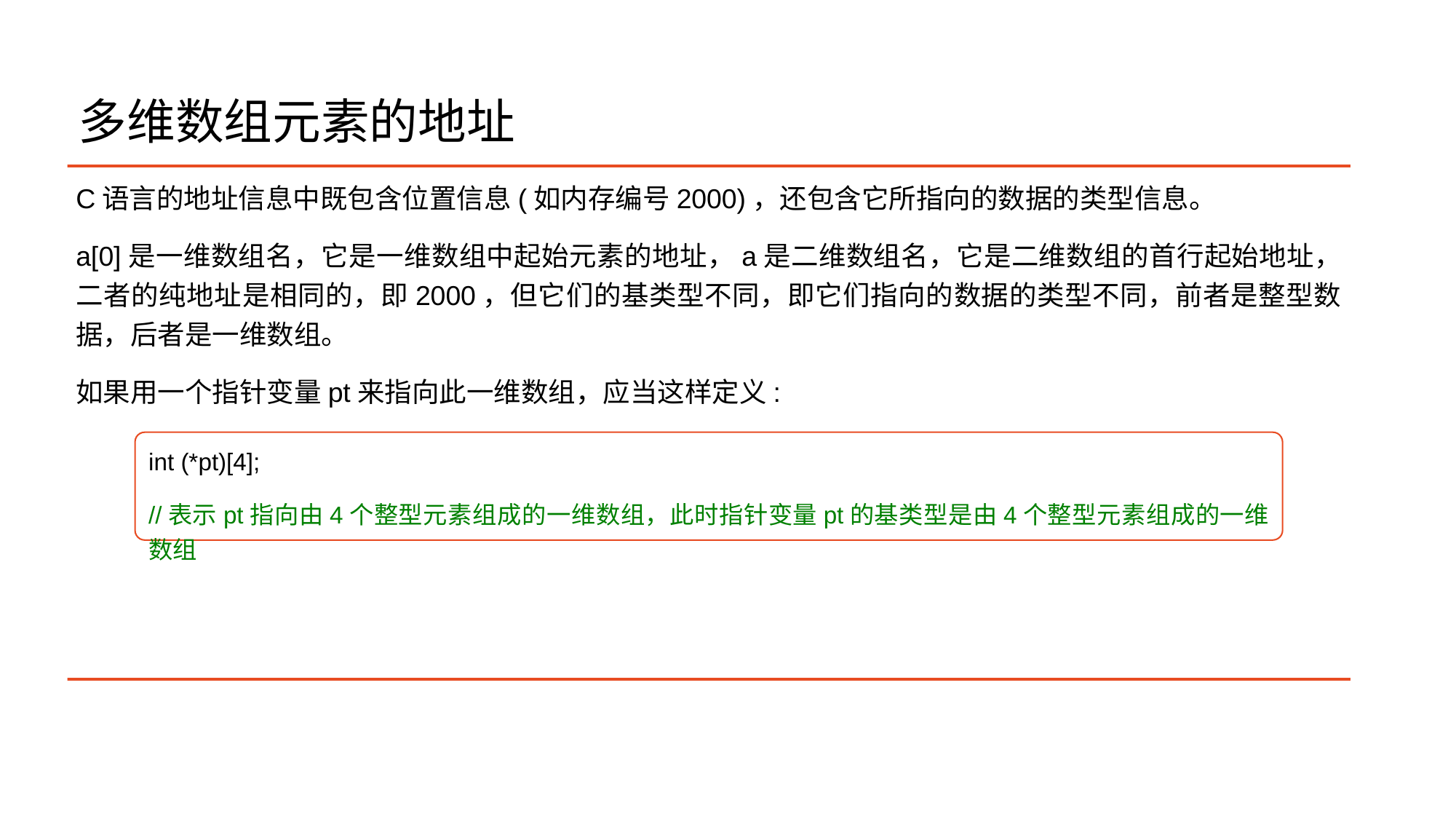

# 多维数组元素的地址
C语言的地址信息中既包含位置信息(如内存编号2000)，还包含它所指向的数据的类型信息。
a[0]是一维数组名，它是一维数组中起始元素的地址，a是二维数组名，它是二维数组的首行起始地址，二者的纯地址是相同的，即2000，但它们的基类型不同，即它们指向的数据的类型不同，前者是整型数据，后者是一维数组。
如果用一个指针变量pt来指向此一维数组，应当这样定义:

int (*pt)[4];
//表示pt指向由4个整型元素组成的一维数组，此时指针变量pt的基类型是由4个整型元素组成的一维数组